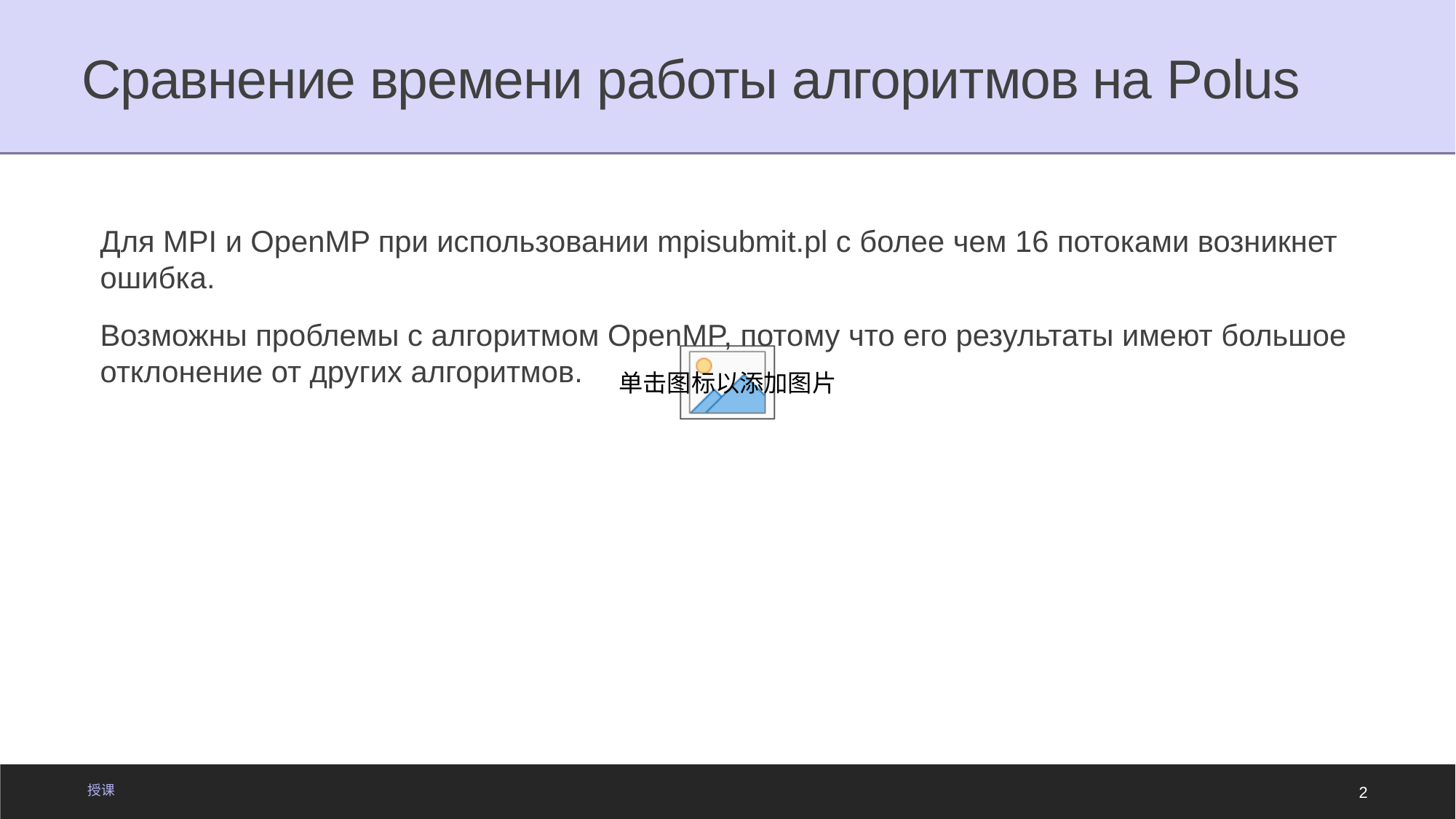

# Сравнение времени работы алгоритмов на Polus
Для MPI и OpenMP при использовании mpisubmit.pl с более чем 16 потоками возникнет ошибка.
Возможны проблемы с алгоритмом OpenMP, потому что его результаты имеют большое отклонение от других алгоритмов.
授课
2